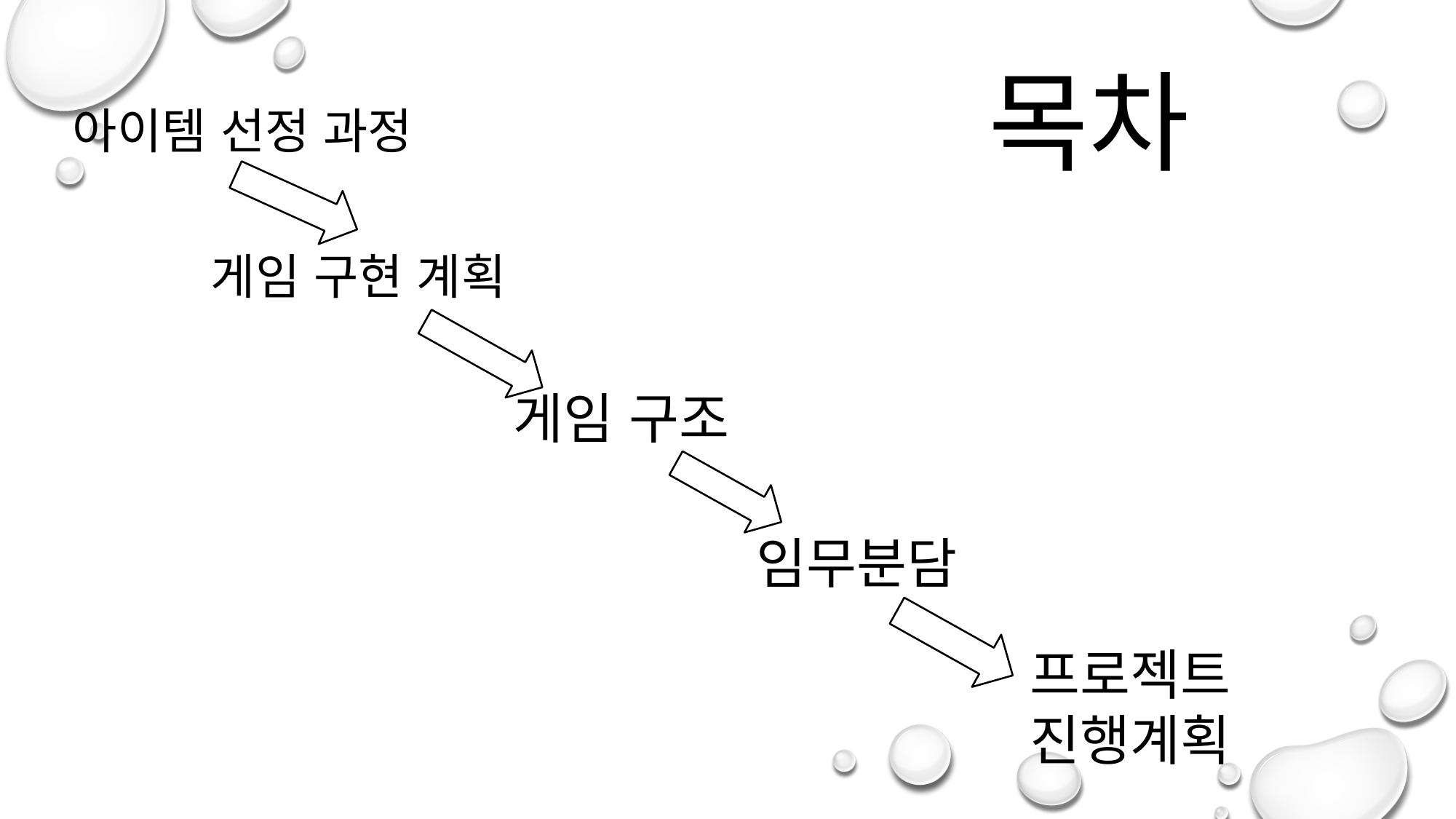

목차
아이템 선정 과정

게임 구현 계획

게임 구조

임무분담

프로젝트 진행계획